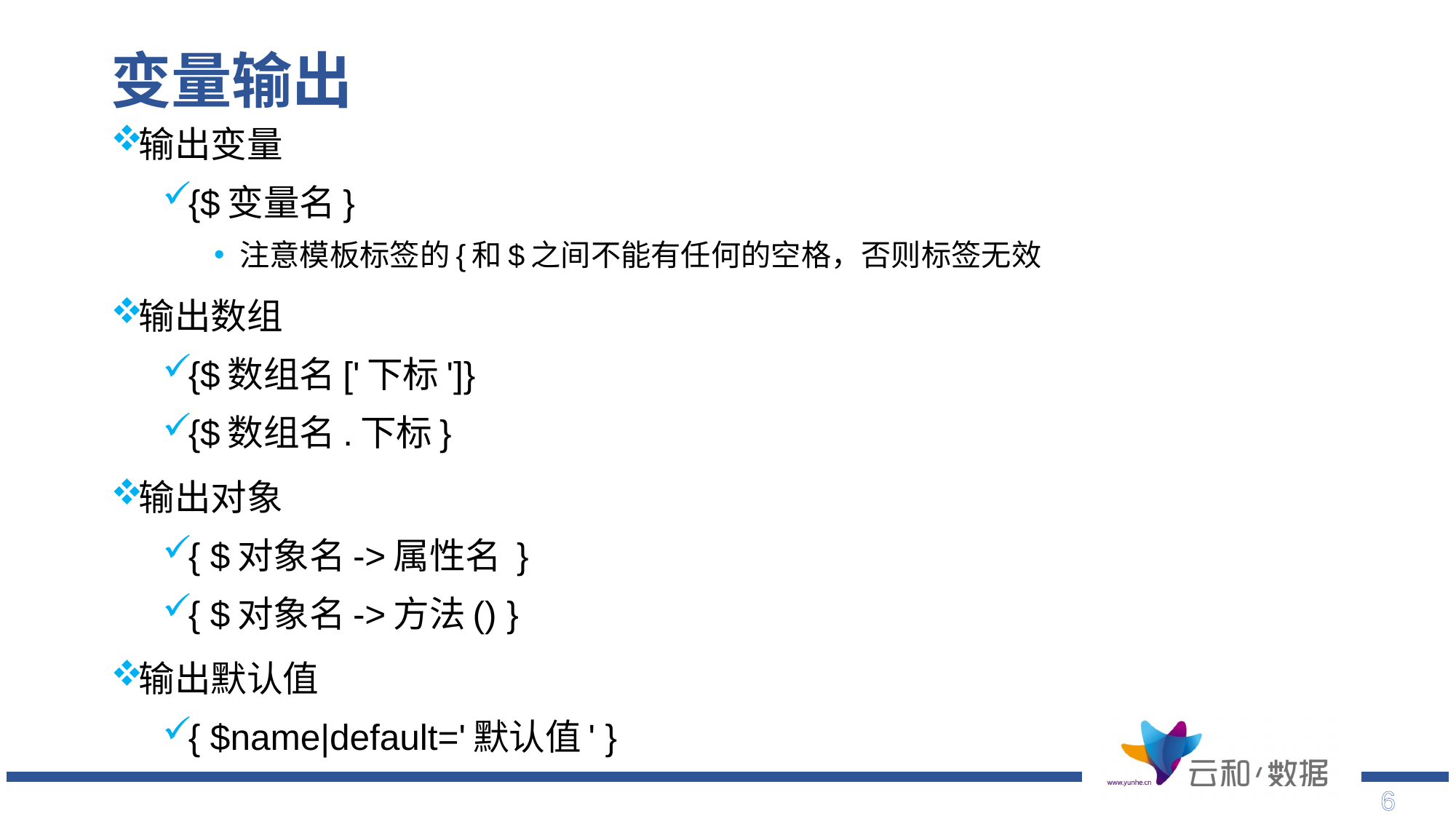

# 变量输出
输出变量
{$变量名}
注意模板标签的{和$之间不能有任何的空格，否则标签无效
输出数组
{$数组名['下标']}
{$数组名.下标}
输出对象
{ $对象名->属性名 }
{ $对象名->方法() }
输出默认值
{ $name|default='默认值' }